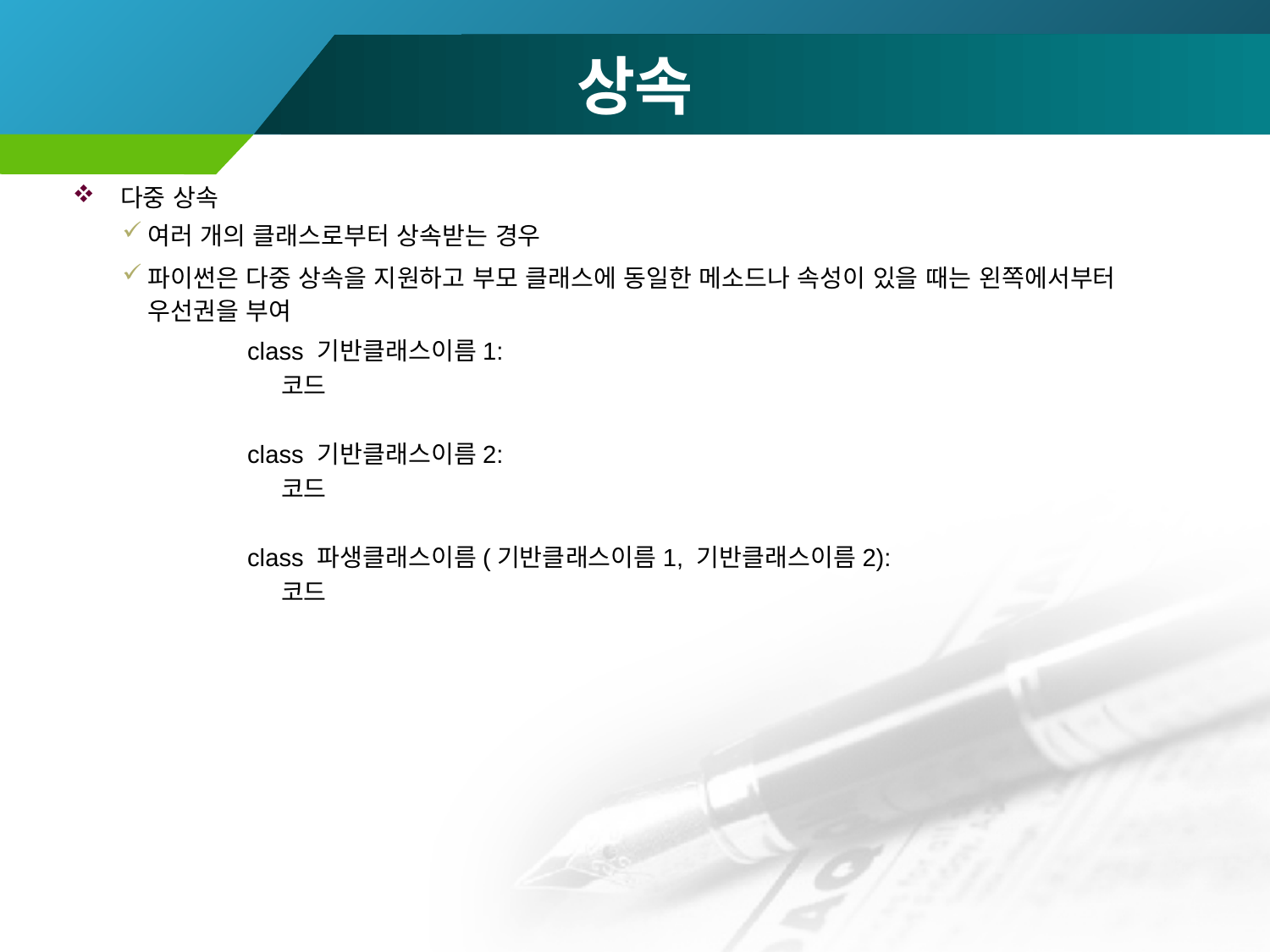

# 상속
다중 상속
여러 개의 클래스로부터 상속받는 경우
파이썬은 다중 상속을 지원하고 부모 클래스에 동일한 메소드나 속성이 있을 때는 왼쪽에서부터 우선권을 부여
class 기반클래스이름1:
    코드

class 기반클래스이름2:
    코드

class 파생클래스이름(기반클래스이름1, 기반클래스이름2):
    코드